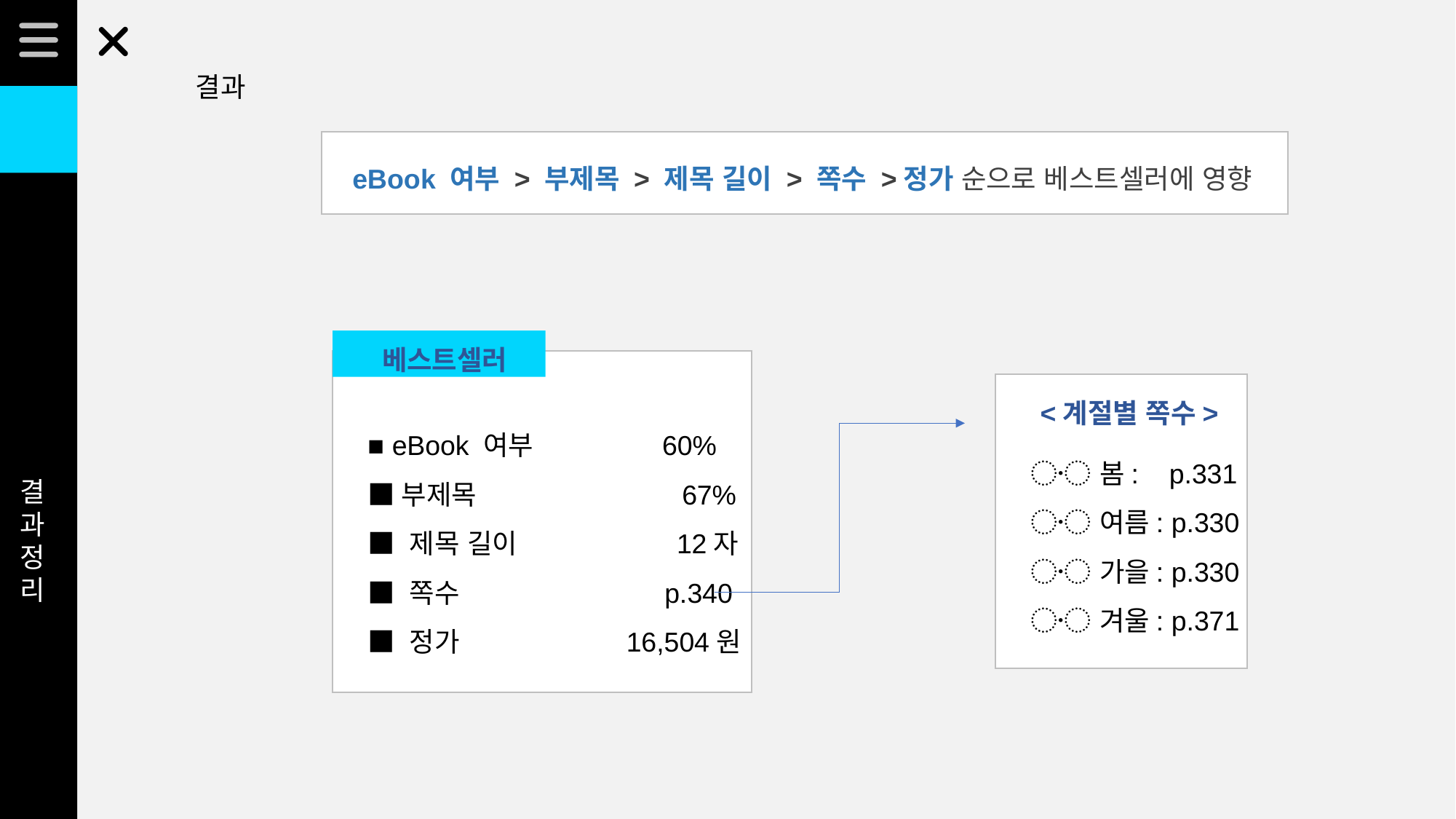

결과

eBook 여부 > 부제목 > 제목 길이 > 쪽수 >정가 순으로 베스트셀러에 영향
베스트셀러

<계절별 쪽수>
■ eBook 여부                60%
■부제목                          67%
■ 제목 길이                    12자
■ 쪽수                          p.340
■ 정가                     16,504원
〮 봄:    p.331
〮 여름: p.330
〮 가을: p.330
〮 겨울: p.371
결과정리